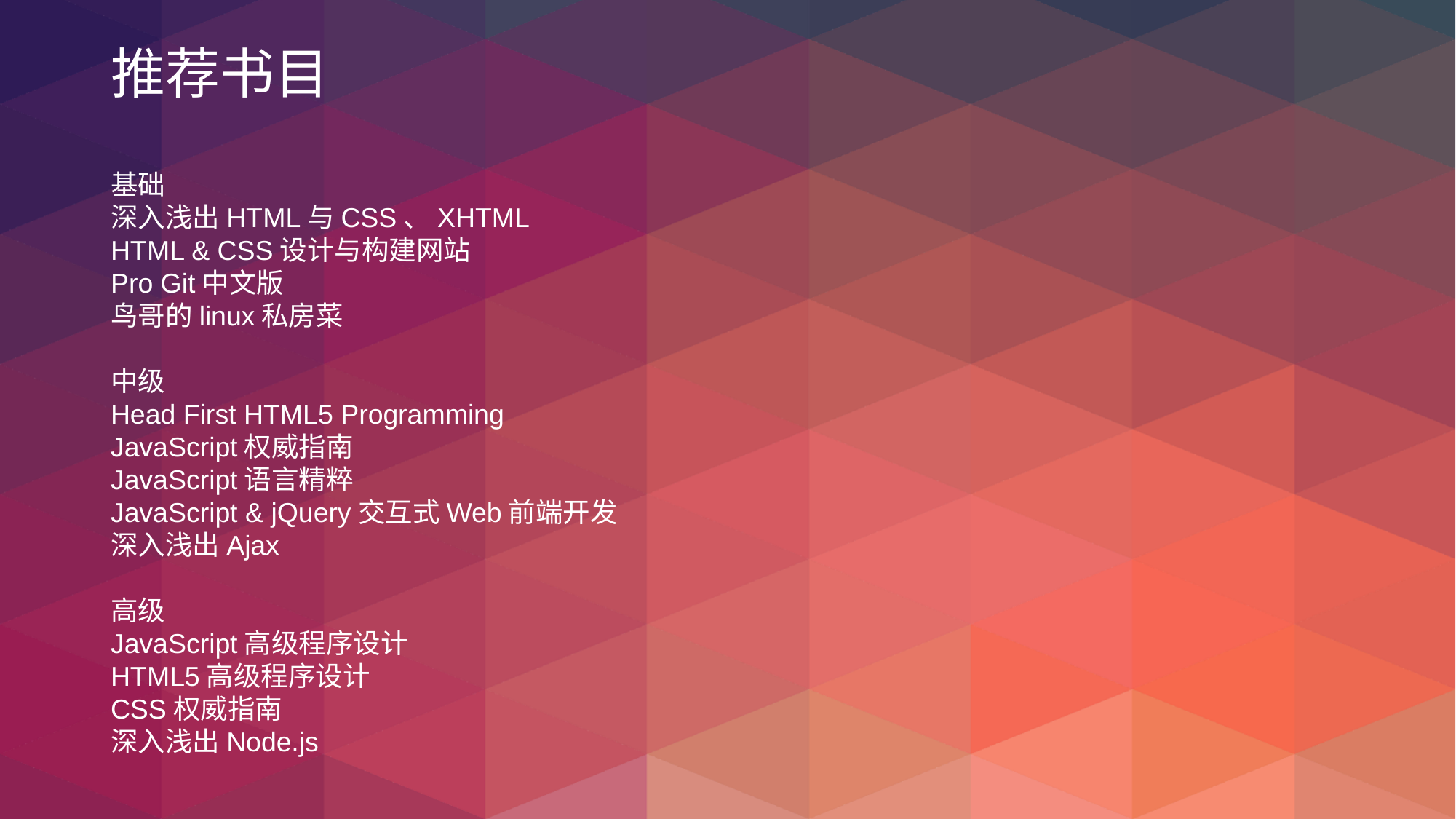

推荐书目

基础
深入浅出HTML与CSS、XHTML
HTML & CSS设计与构建网站
Pro Git中文版
鸟哥的linux私房菜

中级
Head First HTML5 Programming
JavaScript权威指南
JavaScript语言精粹
JavaScript & jQuery交互式Web前端开发
深入浅出Ajax

高级
JavaScript高级程序设计
HTML5高级程序设计
CSS权威指南
深入浅出Node.js